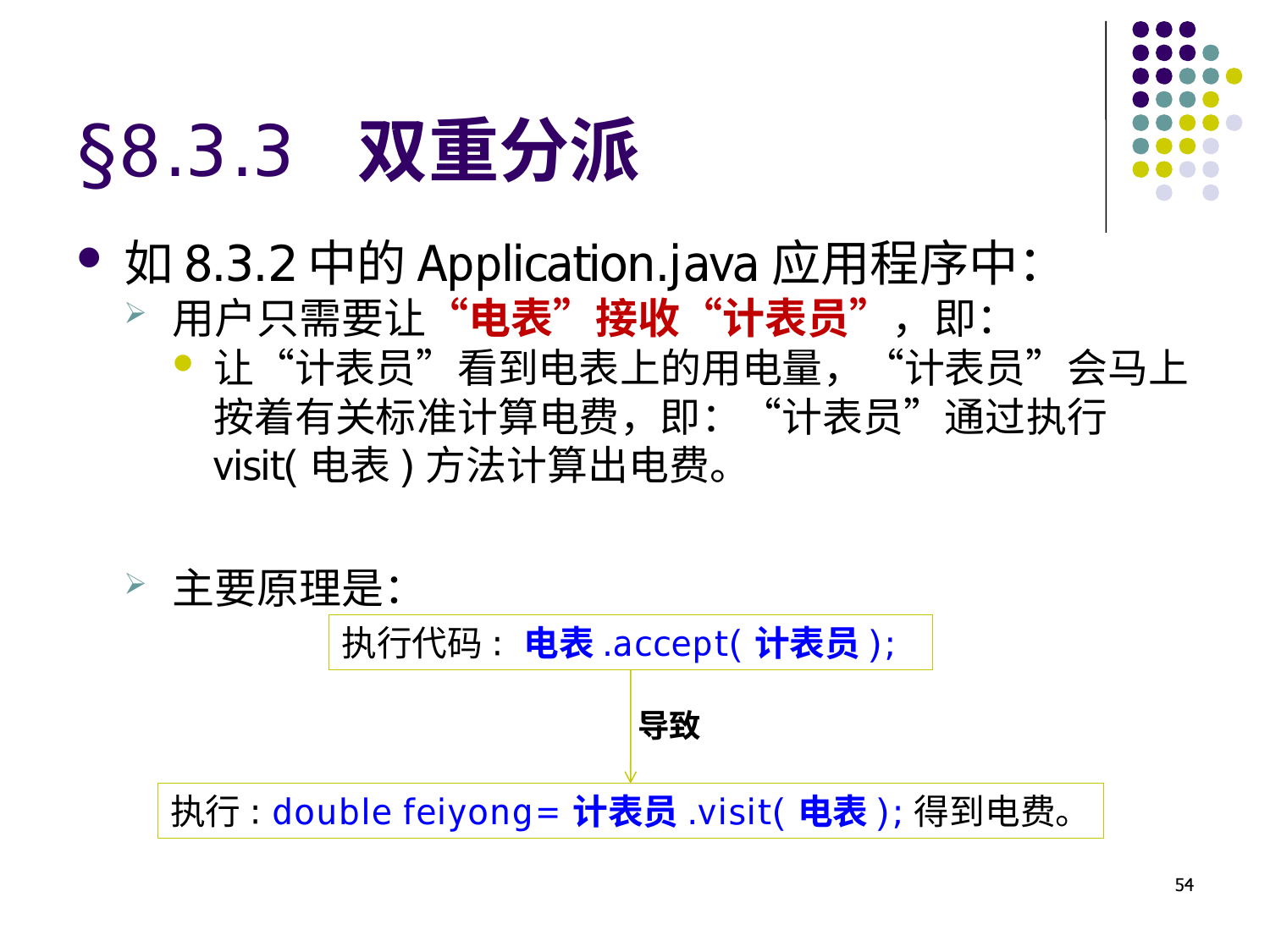

# §8.3.3  双重分派
如8.3.2中的Application.java应用程序中：
用户只需要让“电表”接收“计表员”，即：
让“计表员”看到电表上的用电量，“计表员”会马上按着有关标准计算电费，即：“计表员”通过执行visit(电表)方法计算出电费。

主要原理是：

执行代码: 电表.accept(计表员);
导致
执行: double feiyong=计表员.visit(电表);得到电费。
54